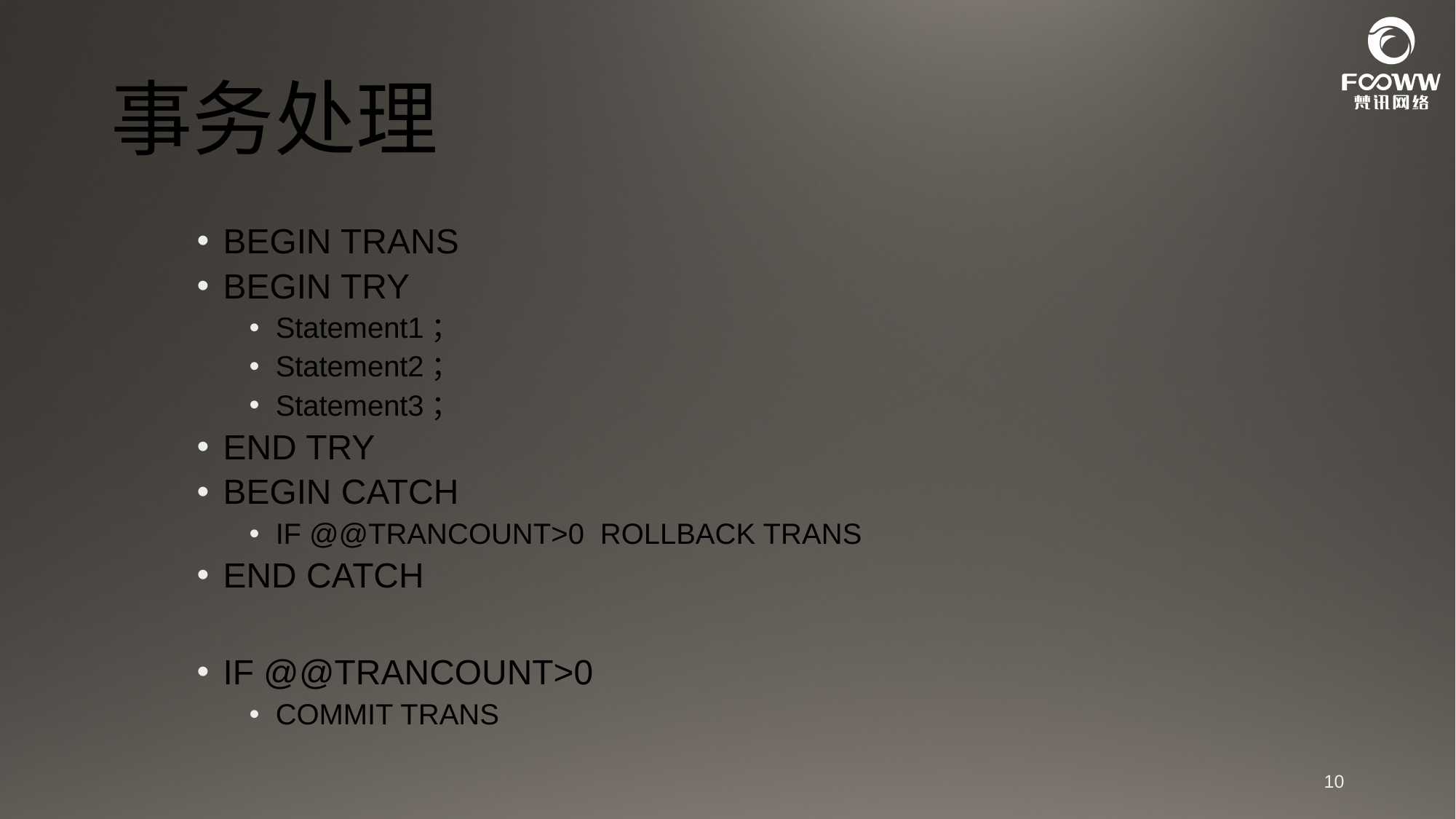

# 事务处理
BEGIN TRANS
BEGIN TRY
Statement1；
Statement2；
Statement3；
END TRY
BEGIN CATCH
IF @@TRANCOUNT>0  ROLLBACK TRANS
END CATCH

IF @@TRANCOUNT>0
COMMIT TRANS

10